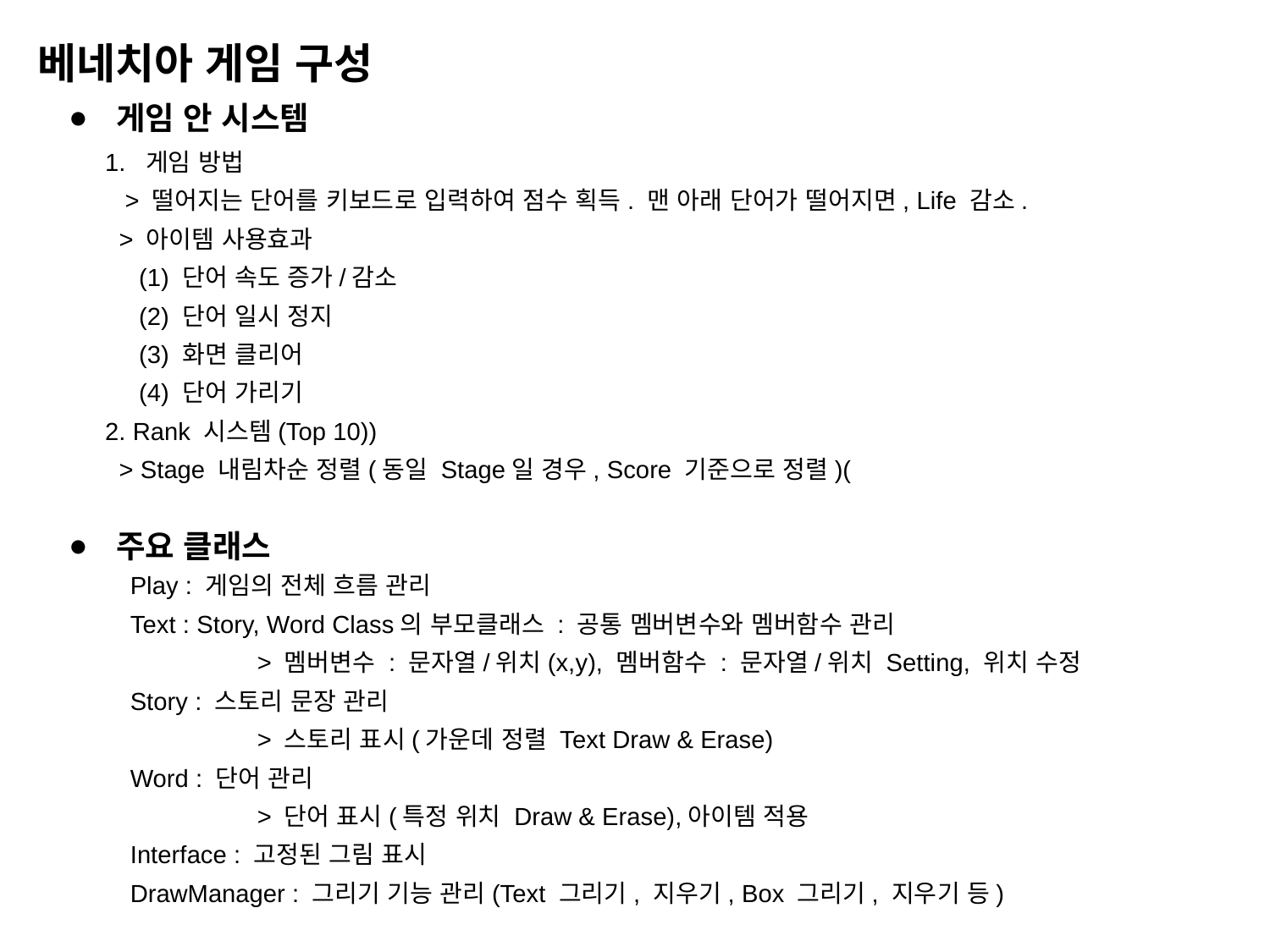

베네치아 게임 구성
게임 안 시스템
1.  게임 방법
  > 떨어지는 단어를 키보드로 입력하여 점수 획득. 맨 아래 단어가 떨어지면, Life 감소.
  > 아이템 사용효과
    (1) 단어 속도 증가/감소
    (2) 단어 일시 정지
    (3) 화면 클리어
    (4) 단어 가리기
2. Rank 시스템(Top 10))
  > Stage 내림차순 정렬(동일 Stage일 경우, Score 기준으로 정렬)(
주요 클래스
Play : 게임의 전체 흐름 관리
Text : Story, Word Class의 부모클래스 : 공통 멤버변수와 멤버함수 관리
	> 멤버변수 : 문자열/위치(x,y), 멤버함수 : 문자열/위치 Setting, 위치 수정
Story : 스토리 문장 관리
	> 스토리 표시(가운데 정렬 Text Draw & Erase)
Word : 단어 관리
	> 단어 표시(특정 위치 Draw & Erase),아이템 적용
Interface : 고정된 그림 표시
DrawManager : 그리기 기능 관리(Text 그리기, 지우기, Box 그리기, 지우기 등)